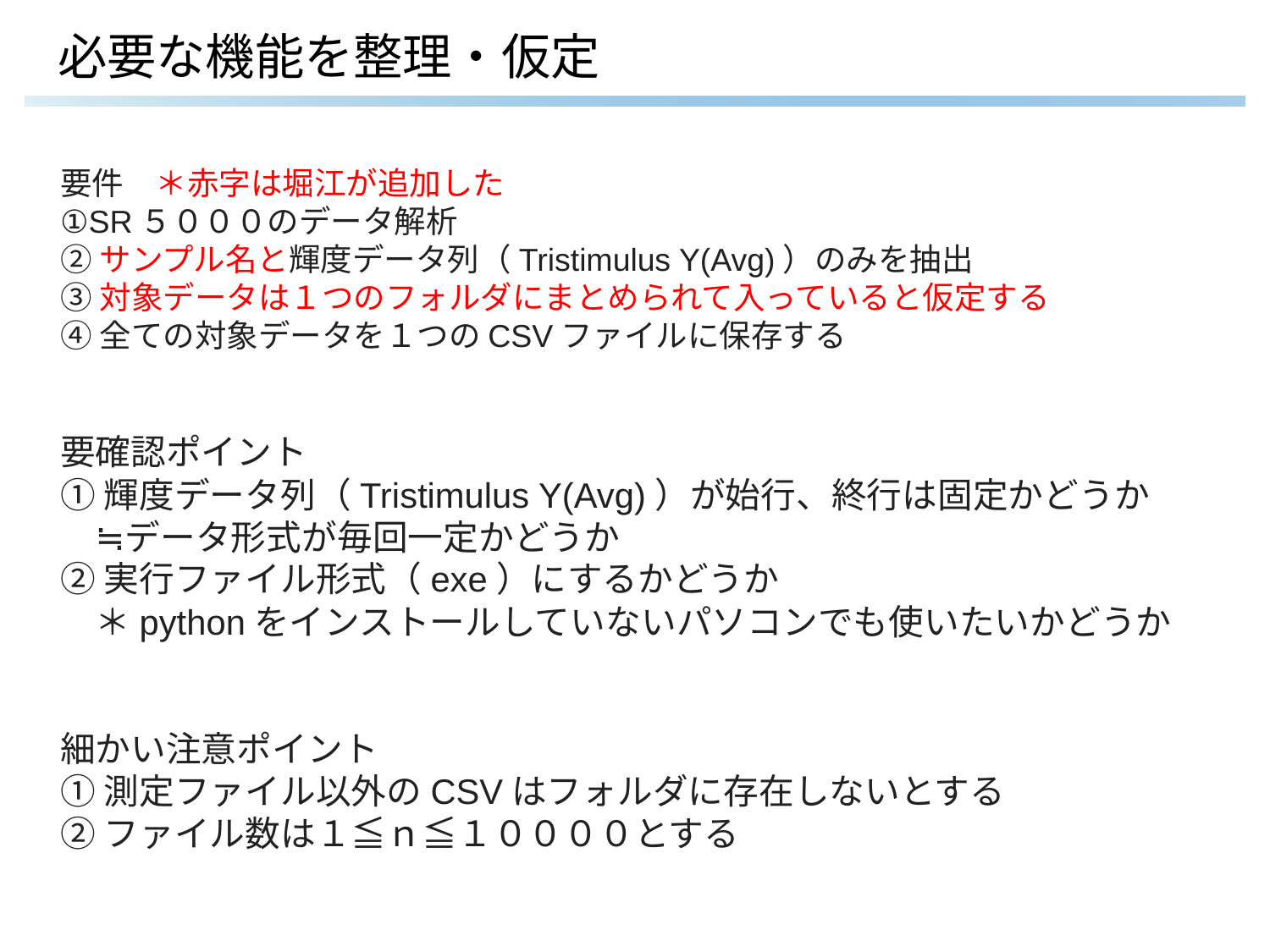

# 必要な機能を整理・仮定
要件　＊赤字は堀江が追加した
①SR５０００のデータ解析
②サンプル名と輝度データ列（Tristimulus Y(Avg)）のみを抽出
③対象データは１つのフォルダにまとめられて入っていると仮定する
④全ての対象データを１つのCSVファイルに保存する

要確認ポイント
①輝度データ列（Tristimulus Y(Avg)）が始行、終行は固定かどうか
　≒データ形式が毎回一定かどうか
②実行ファイル形式（exe）にするかどうか
　＊pythonをインストールしていないパソコンでも使いたいかどうか

細かい注意ポイント
①測定ファイル以外のCSVはフォルダに存在しないとする
②ファイル数は１≦ｎ≦１００００とする